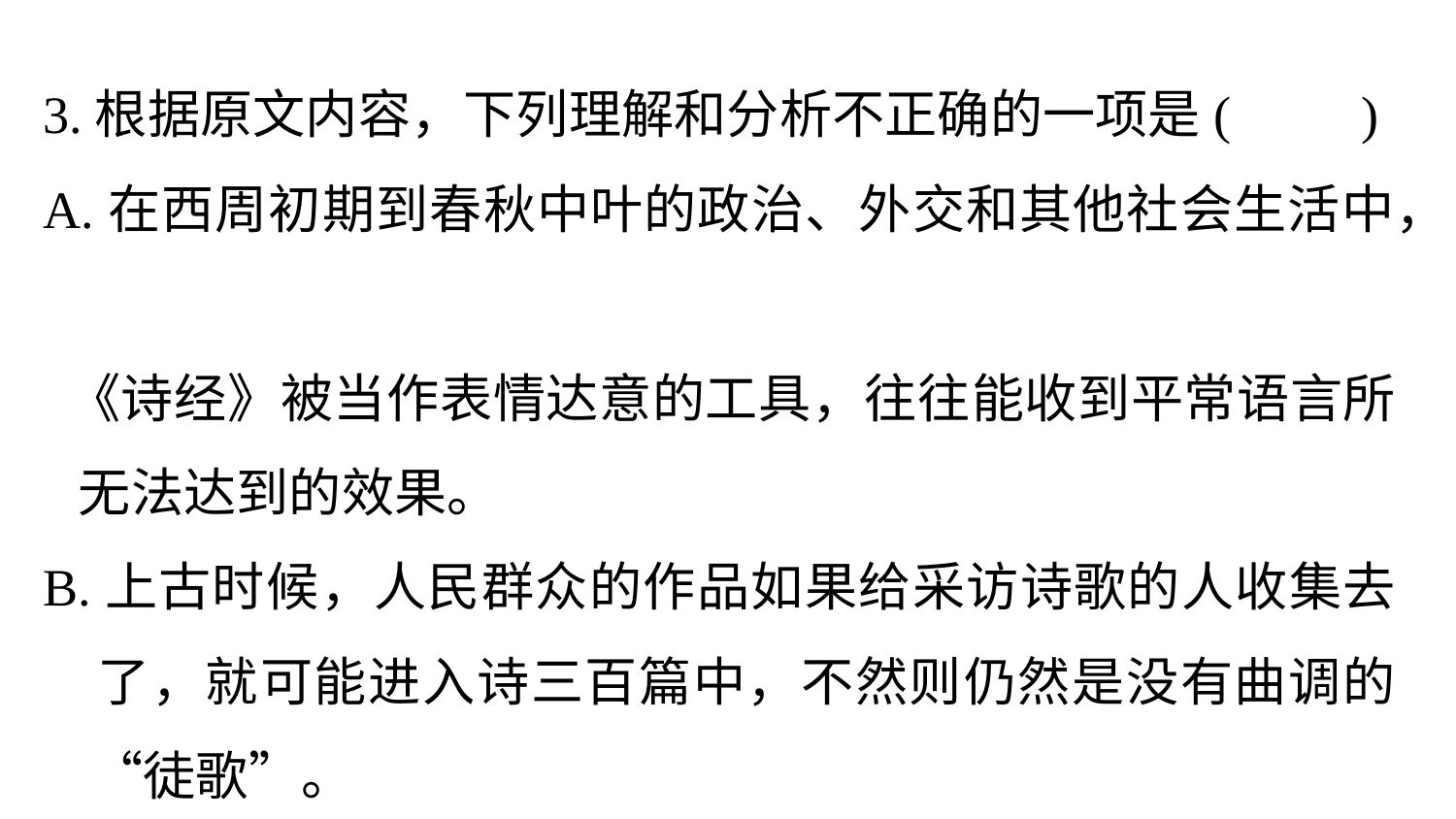

3.根据原文内容，下列理解和分析不正确的一项是(　　)
A.在西周初期到春秋中叶的政治、外交和其他社会生活中，
  《诗经》被当作表情达意的工具，往往能收到平常语言所
   无法达到的效果。
B.上古时候，人民群众的作品如果给采访诗歌的人收集去
    了，就可能进入诗三百篇中，不然则仍然是没有曲调的
    “徒歌”。